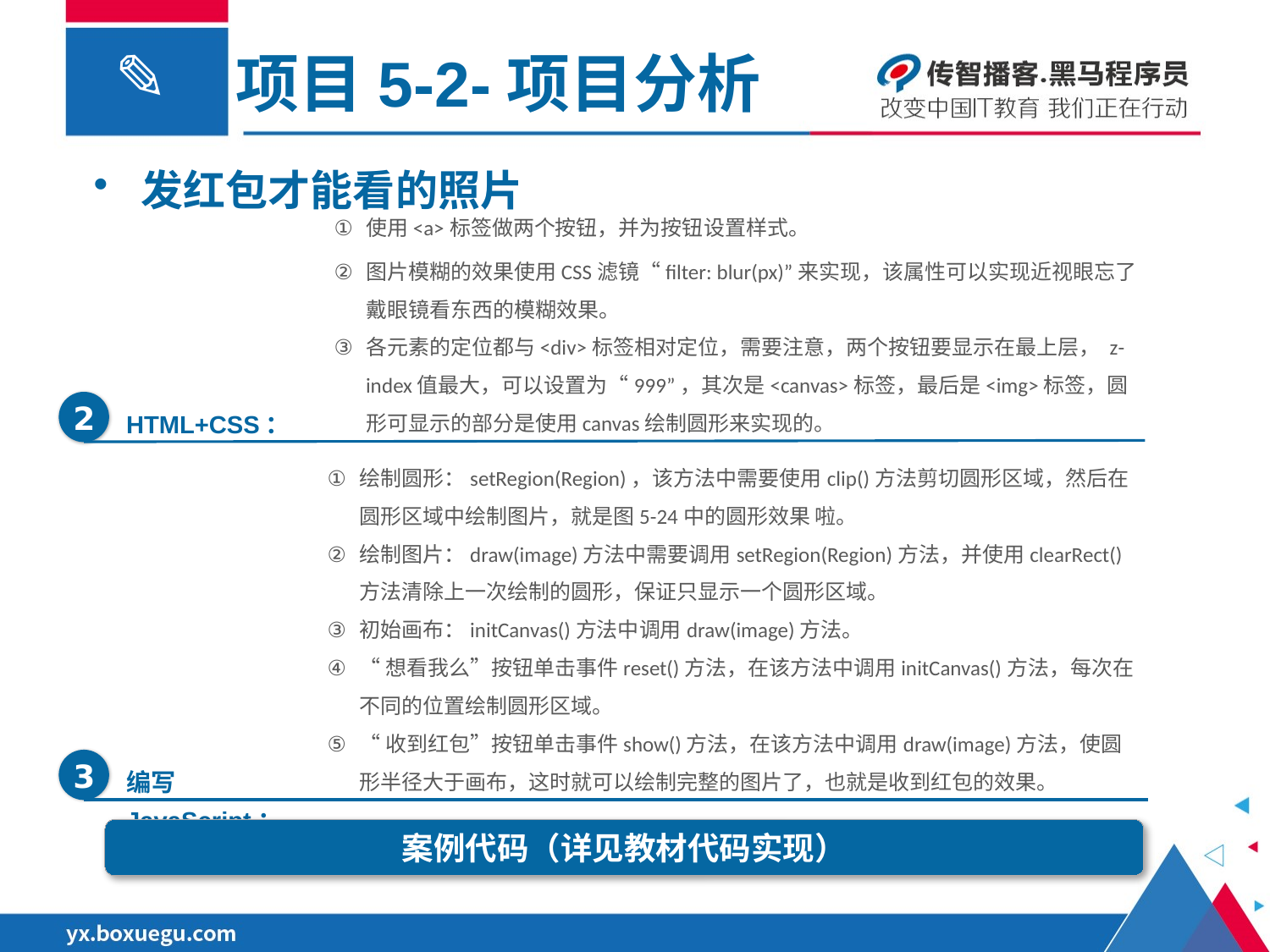

项目5-2-项目分析
发红包才能看的照片
使用<a>标签做两个按钮，并为按钮设置样式。
图片模糊的效果使用CSS滤镜“filter: blur(px)”来实现，该属性可以实现近视眼忘了戴眼镜看东西的模糊效果。
各元素的定位都与<div>标签相对定位，需要注意，两个按钮要显示在最上层， z-index值最大，可以设置为“999”，其次是<canvas>标签，最后是<img>标签，圆形可显示的部分是使用canvas绘制圆形来实现的。

2
HTML+CSS：
绘制圆形：setRegion(Region)，该方法中需要使用clip()方法剪切圆形区域，然后在圆形区域中绘制图片，就是图5-24中的圆形效果 啦。
绘制图片：draw(image)方法中需要调用setRegion(Region)方法，并使用clearRect()方法清除上一次绘制的圆形，保证只显示一个圆形区域。
初始画布：initCanvas()方法中调用draw(image)方法。
“想看我么”按钮单击事件reset()方法，在该方法中调用initCanvas()方法，每次在不同的位置绘制圆形区域。
“收到红包”按钮单击事件show()方法，在该方法中调用draw(image)方法，使圆形半径大于画布，这时就可以绘制完整的图片了，也就是收到红包的效果。

3
编写JavaScript：
案例代码（详见教材代码实现）